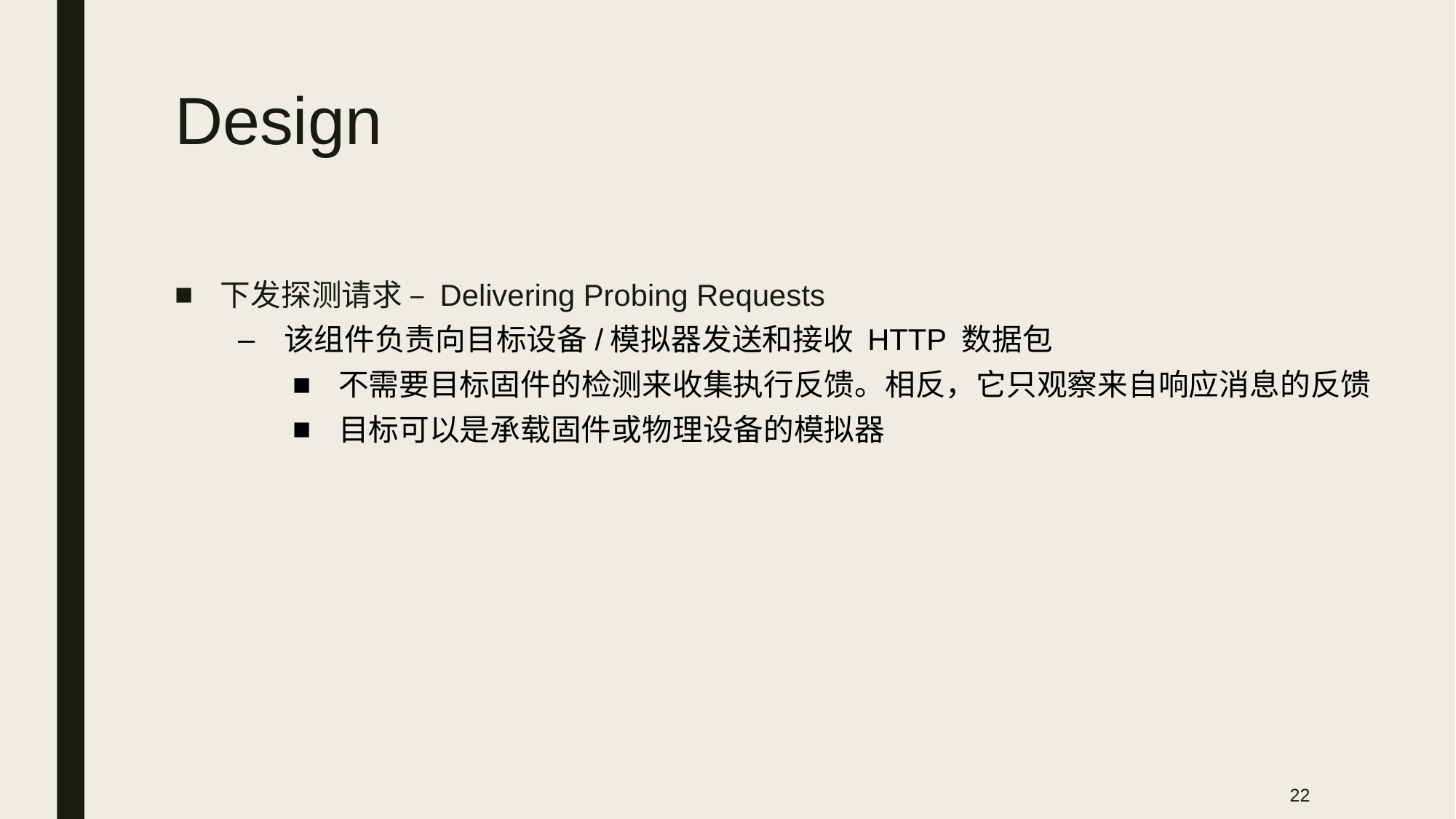

# Design
下发探测请求 – Delivering Probing Requests
该组件负责向目标设备/模拟器发送和接收 HTTP 数据包
不需要目标固件的检测来收集执行反馈。相反，它只观察来自响应消息的反馈
目标可以是承载固件或物理设备的模拟器
22